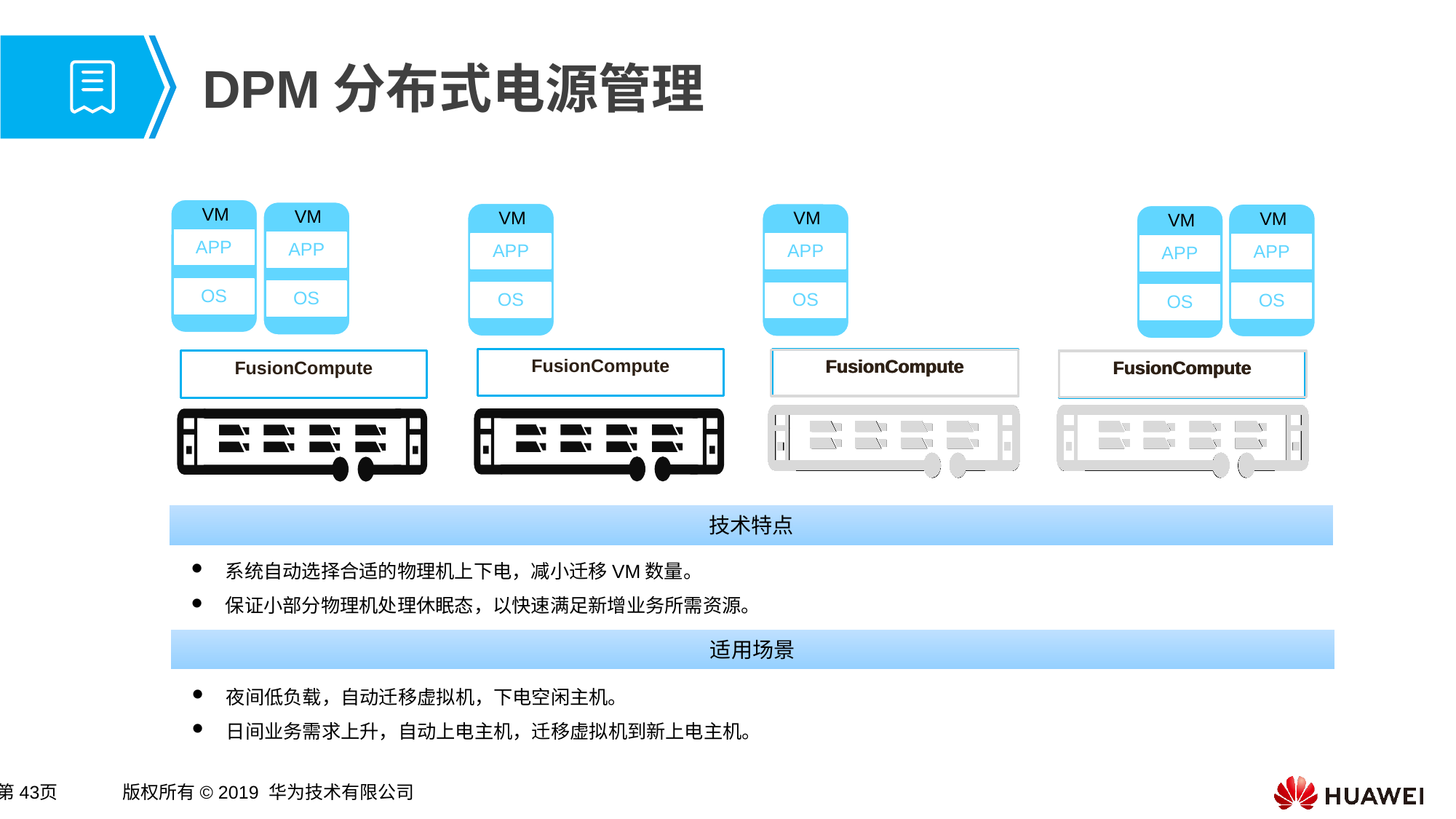

# DPM分布式电源管理
VM

APP
OS
VM

APP
OS
VM

APP
OS
VM

APP
OS
VM

APP
OS
VM

APP
OS
FusionCompute
FusionCompute
FusionCompute

FusionCompute
FusionCompute

FusionCompute

技术特点
系统自动选择合适的物理机上下电，减小迁移VM数量。
保证小部分物理机处理休眠态，以快速满足新增业务所需资源。
适用场景
夜间低负载，自动迁移虚拟机，下电空闲主机。
日间业务需求上升，自动上电主机，迁移虚拟机到新上电主机。